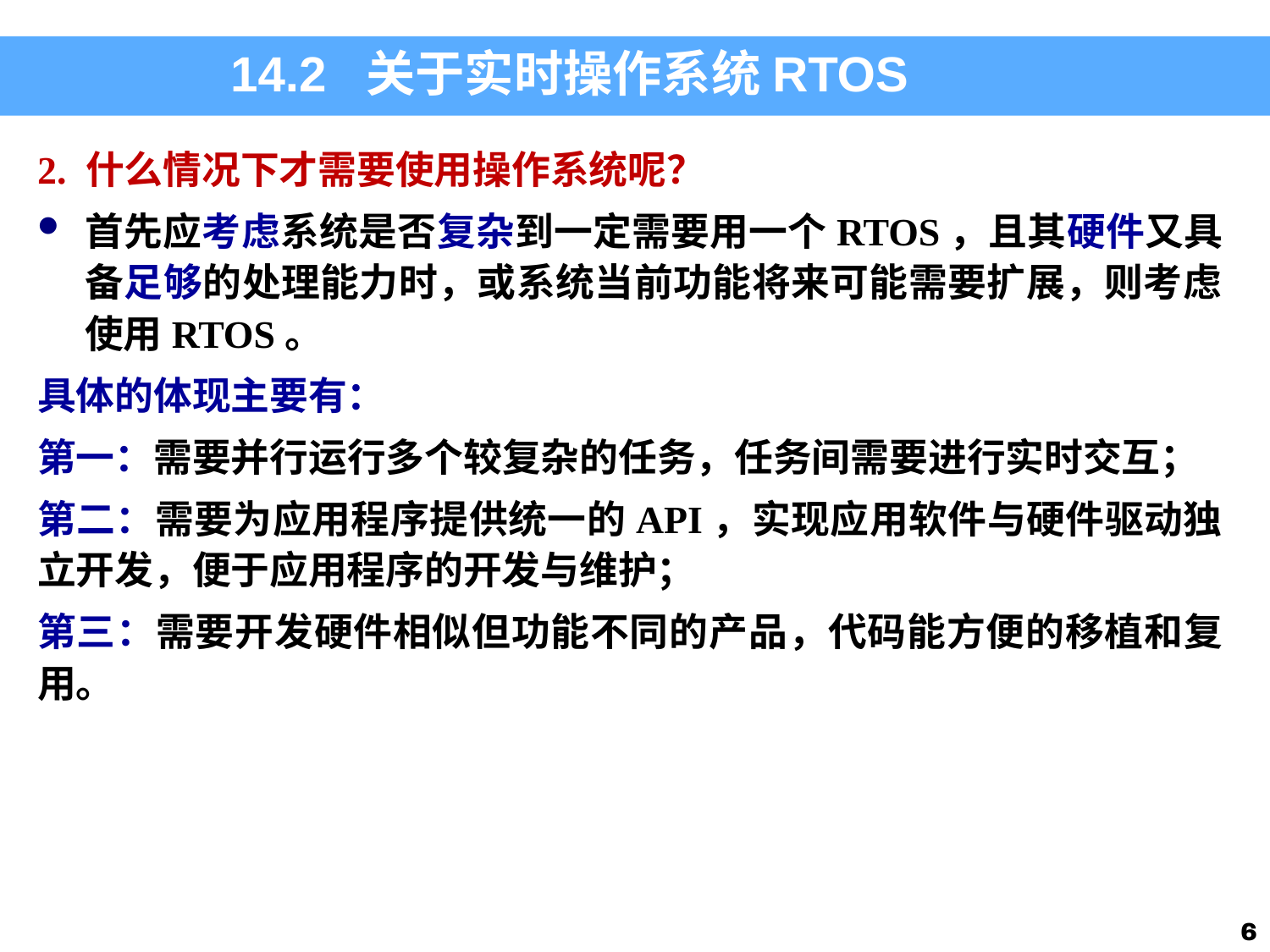

14.2  关于实时操作系统RTOS
2. 什么情况下才需要使用操作系统呢？
首先应考虑系统是否复杂到一定需要用一个RTOS，且其硬件又具备足够的处理能力时，或系统当前功能将来可能需要扩展，则考虑使用RTOS。
具体的体现主要有：
第一：需要并行运行多个较复杂的任务，任务间需要进行实时交互；
第二：需要为应用程序提供统一的API，实现应用软件与硬件驱动独立开发，便于应用程序的开发与维护；
第三：需要开发硬件相似但功能不同的产品，代码能方便的移植和复用。
6